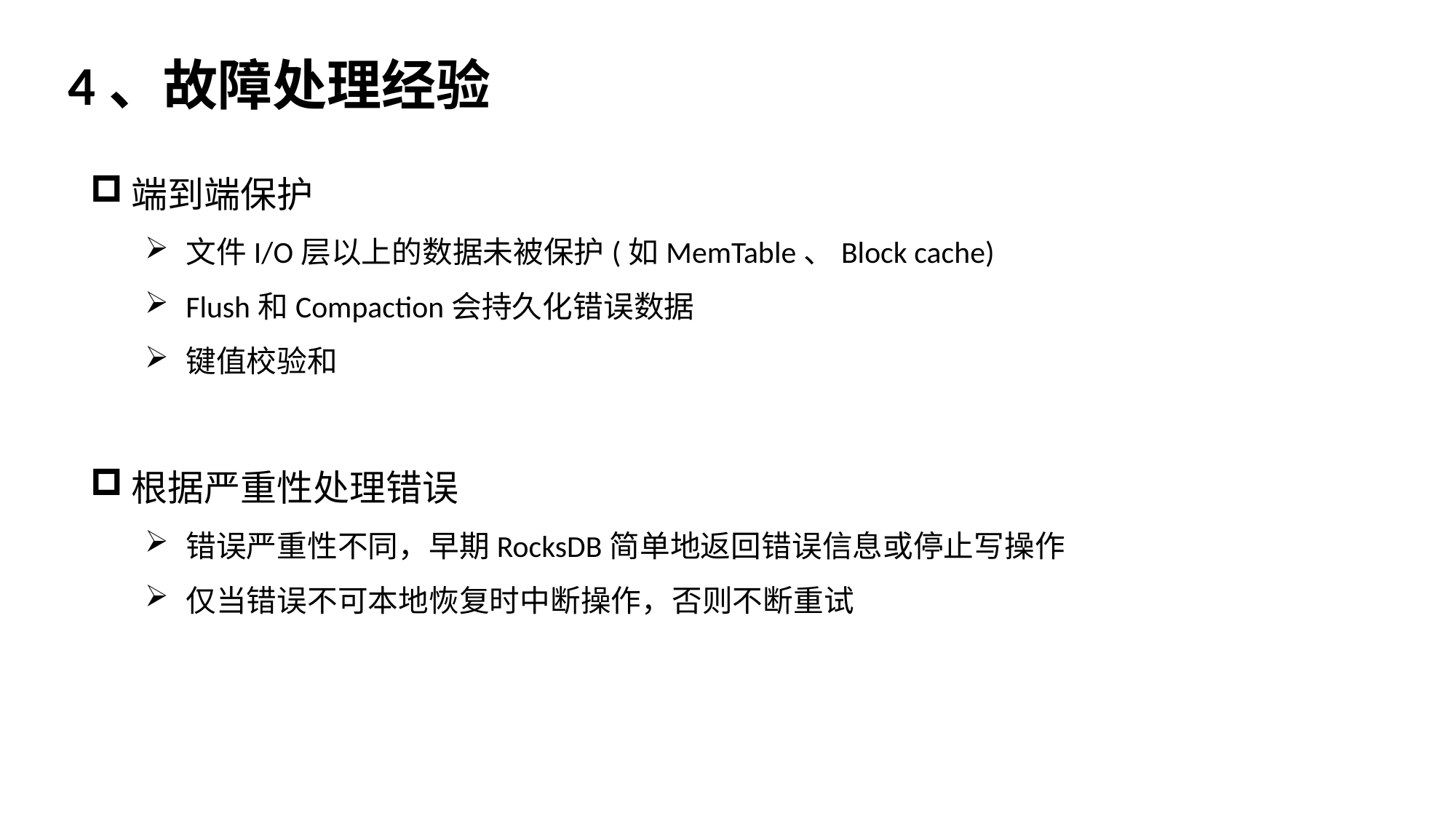

4、故障处理经验
端到端保护
文件I/O层以上的数据未被保护(如MemTable、Block cache)
Flush和Compaction会持久化错误数据
键值校验和
根据严重性处理错误
错误严重性不同，早期RocksDB简单地返回错误信息或停止写操作
仅当错误不可本地恢复时中断操作，否则不断重试